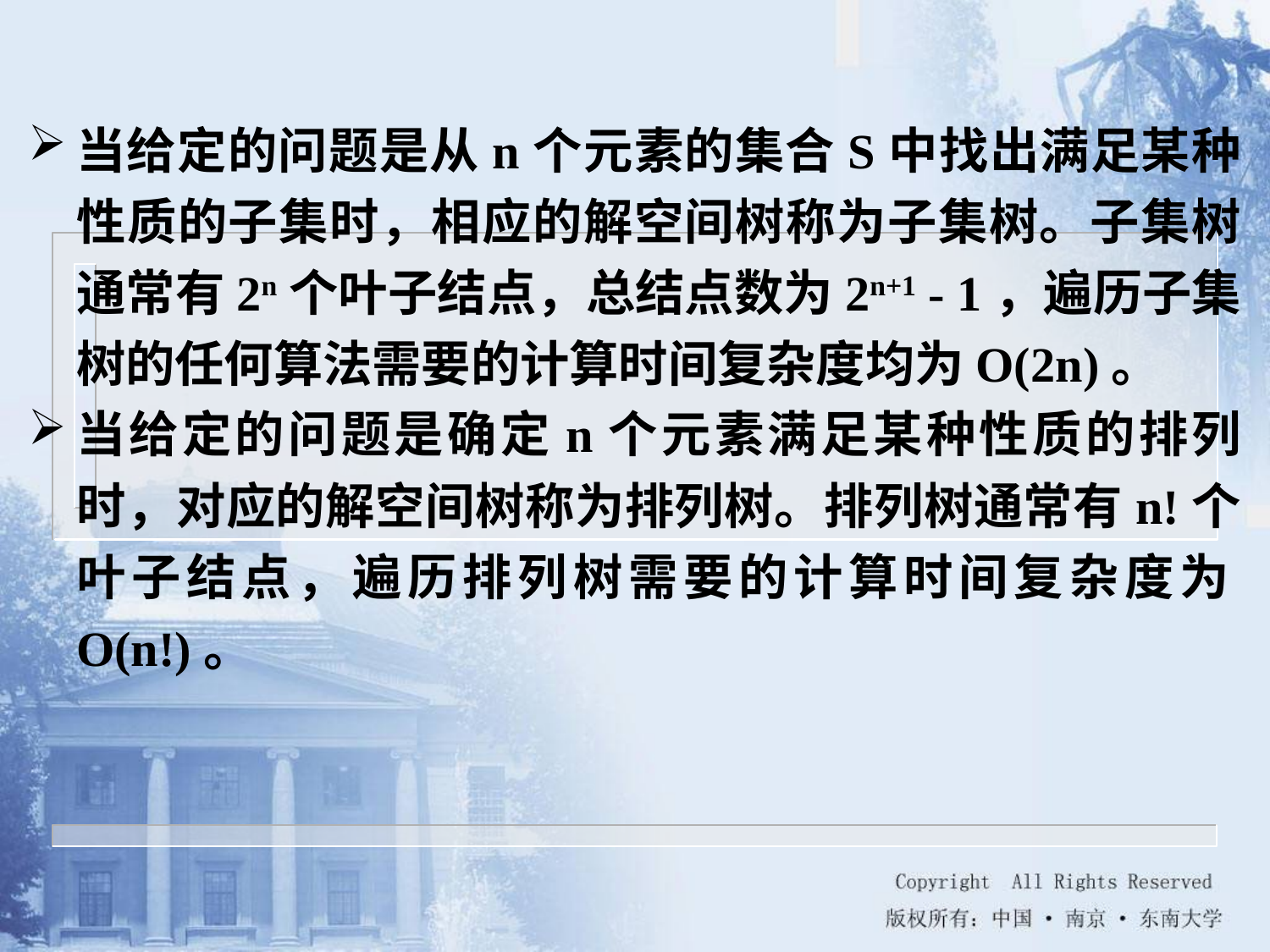

当给定的问题是从n个元素的集合S中找出满足某种性质的子集时，相应的解空间树称为子集树。子集树通常有2n个叶子结点，总结点数为2n+1 - 1，遍历子集树的任何算法需要的计算时间复杂度均为O(2n)。
当给定的问题是确定n个元素满足某种性质的排列时，对应的解空间树称为排列树。排列树通常有n!个叶子结点，遍历排列树需要的计算时间复杂度为O(n!)。